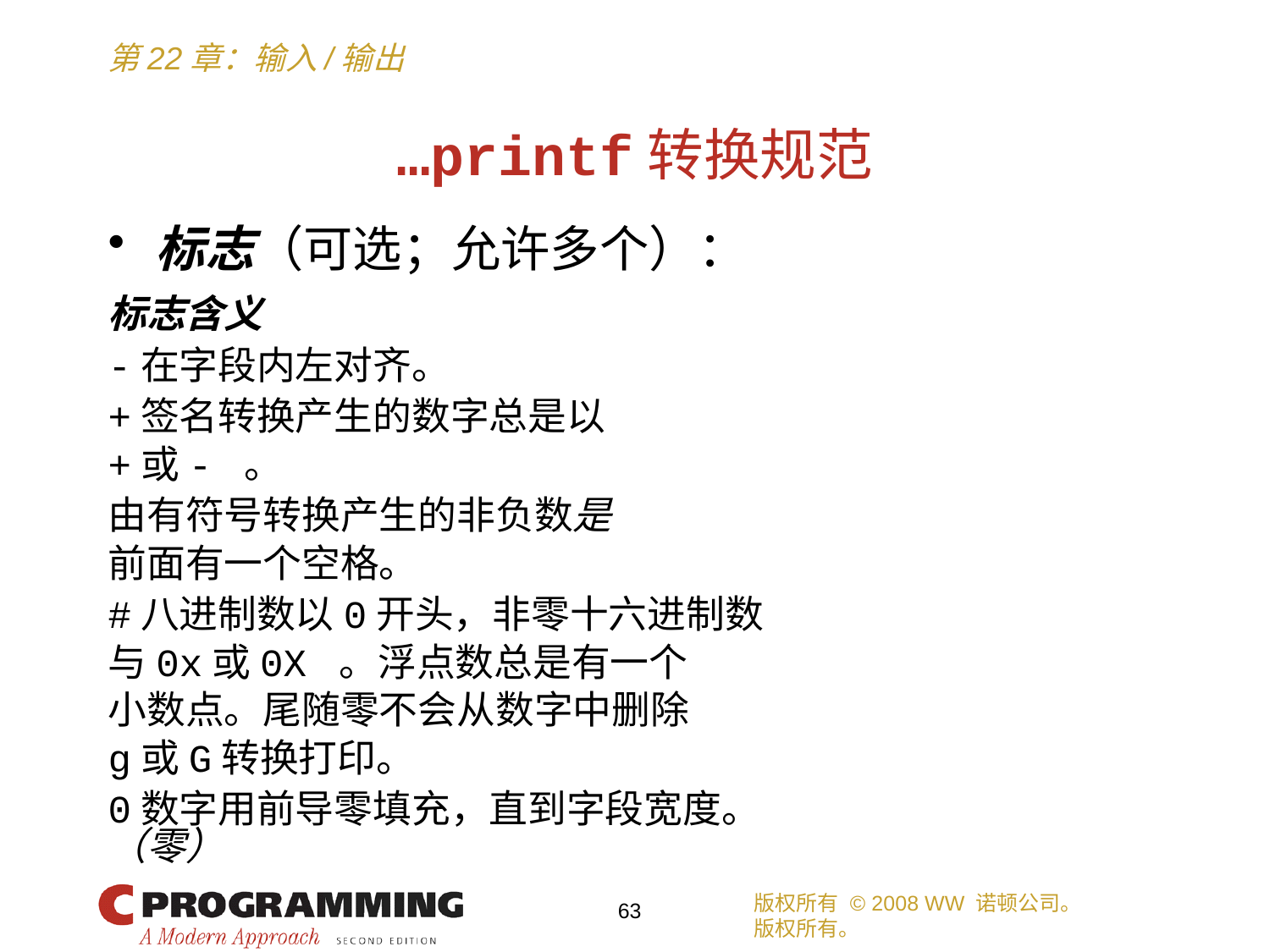

# …printf转换规范
标志（可选；允许多个）：
标志含义
-在字段内左对齐。
+签名转换产生的数字总是以
+或- 。
由有符号转换产生的非负数是
前面有一个空格。
#八进制数以0开头，非零十六进制数
与0x或0X 。浮点数总是有一个
小数点。尾随零不会从数字中删除
g或G转换打印。
0数字用前导零填充，直到字段宽度。
（零）
版权所有 © 2008 WW 诺顿公司。
版权所有。
63